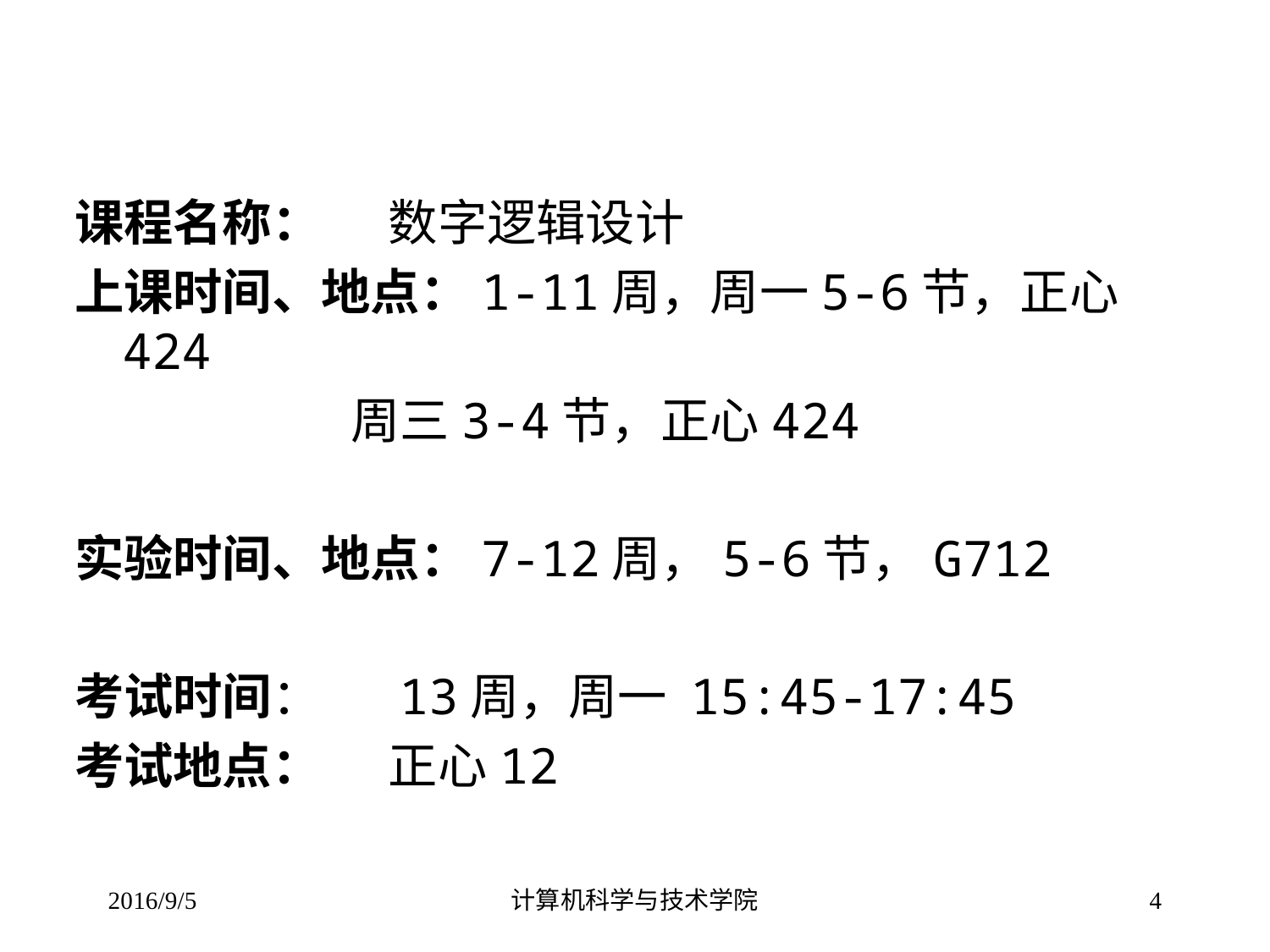

课程名称：      数字逻辑设计
上课时间、地点：1-11周，周一5-6节，正心424
                        周三3-4节，正心424

实验时间、地点：7-12周，5-6节，G712

考试时间：      13周，周一 15:45-17:45
考试地点：      正心12

2016/9/5
计算机科学与技术学院
4